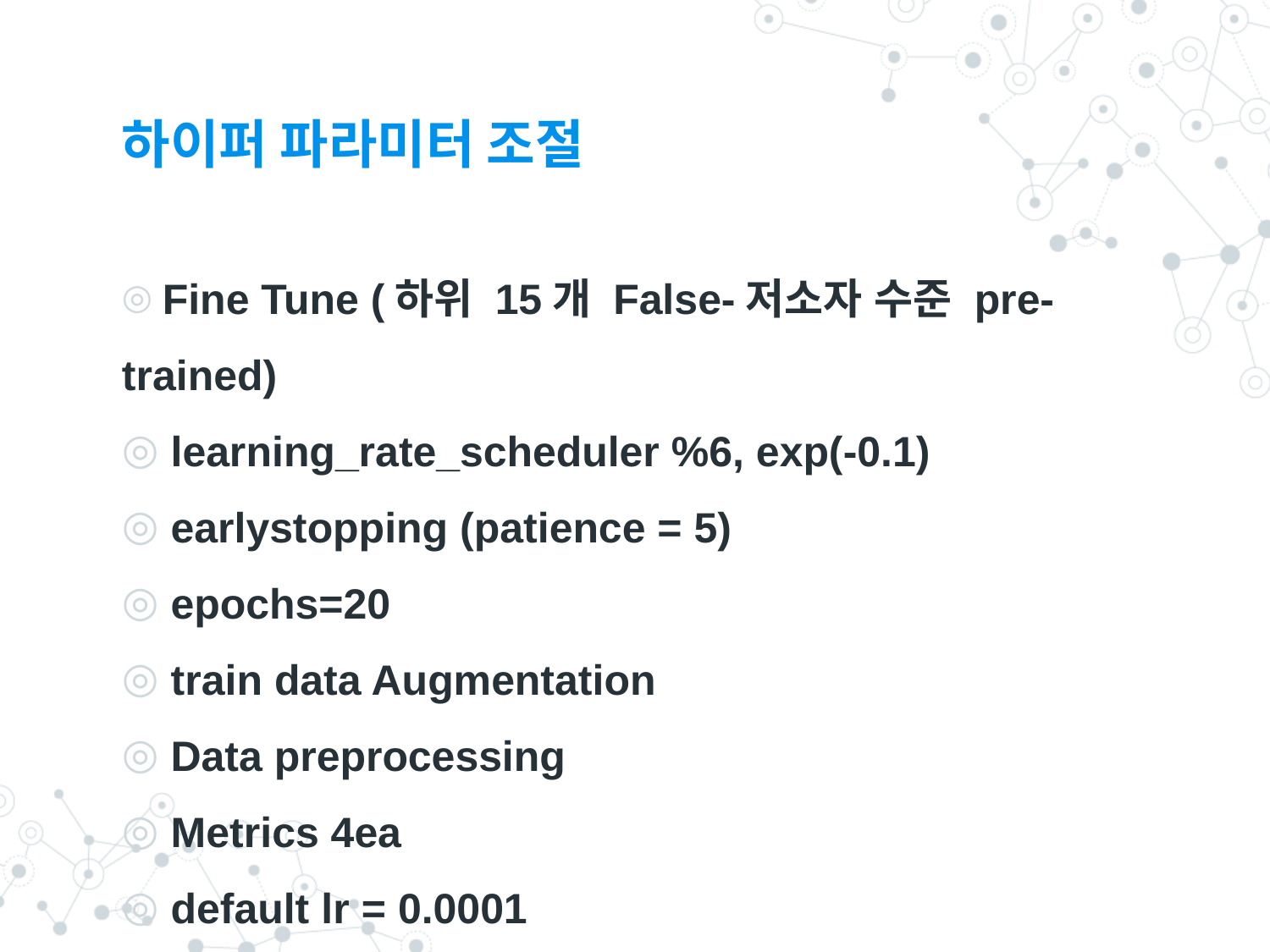

# 하이퍼 파라미터 조절
 Fine Tune (하위 15개 False-저소자 수준 pre-trained)
 learning_rate_scheduler %6, exp(-0.1)
 earlystopping (patience = 5)
 epochs=20
 train data Augmentation
 Data preprocessing
 Metrics 4ea
 default lr = 0.0001